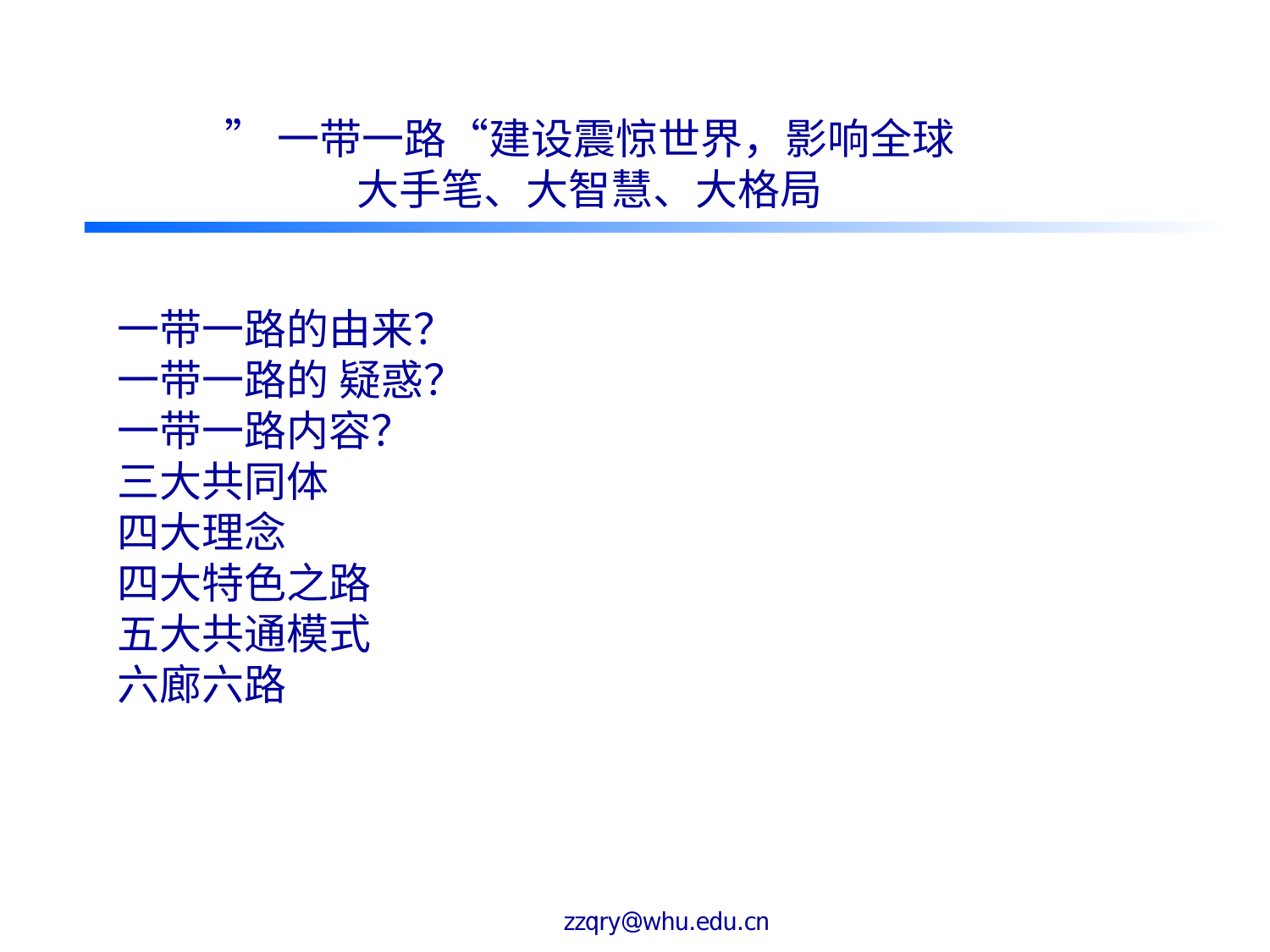

”一带一路“建设震惊世界，影响全球
大手笔、大智慧、大格局
一带一路的由来？
一带一路的 疑惑？
一带一路内容？
三大共同体
四大理念
四大特色之路
五大共通模式
六廊六路

zzqry@whu.edu.cn